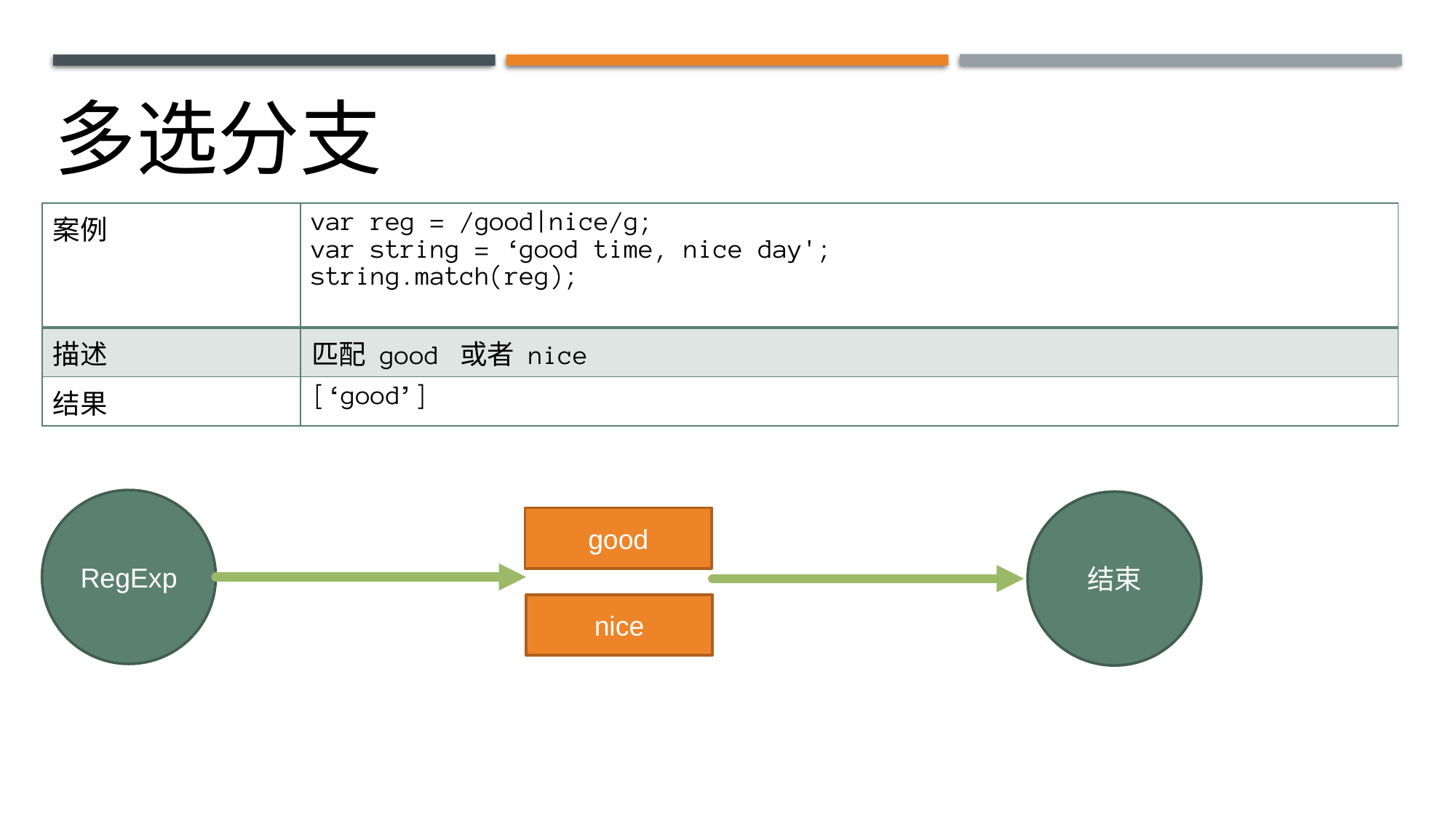

多选分支
| 案例 | var reg = /good|nice/g; var string = ‘good time, nice day'; string.match(reg); |
| --- | --- |
| 描述 | 匹配 good 或者 nice |
| 结果 | [‘good’] |
RegExp
结束
good
nice